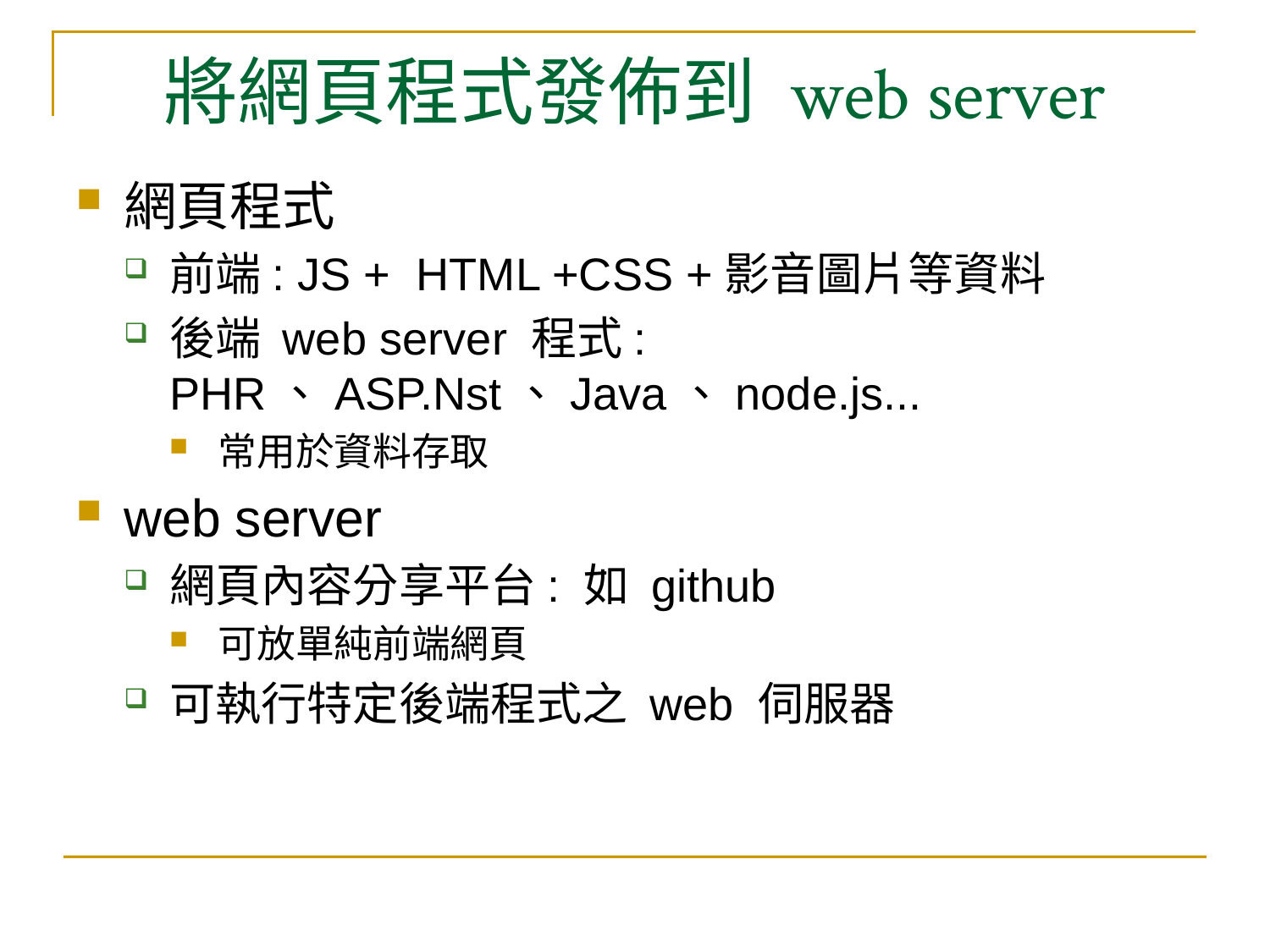

# 將網頁程式發佈到 web server
網頁程式
前端: JS +  HTML +CSS +影音圖片等資料
後端 web server 程式: PHR、ASP.Nst、Java、node.js...
常用於資料存取
web server
網頁內容分享平台: 如 github
可放單純前端網頁
可執行特定後端程式之 web 伺服器